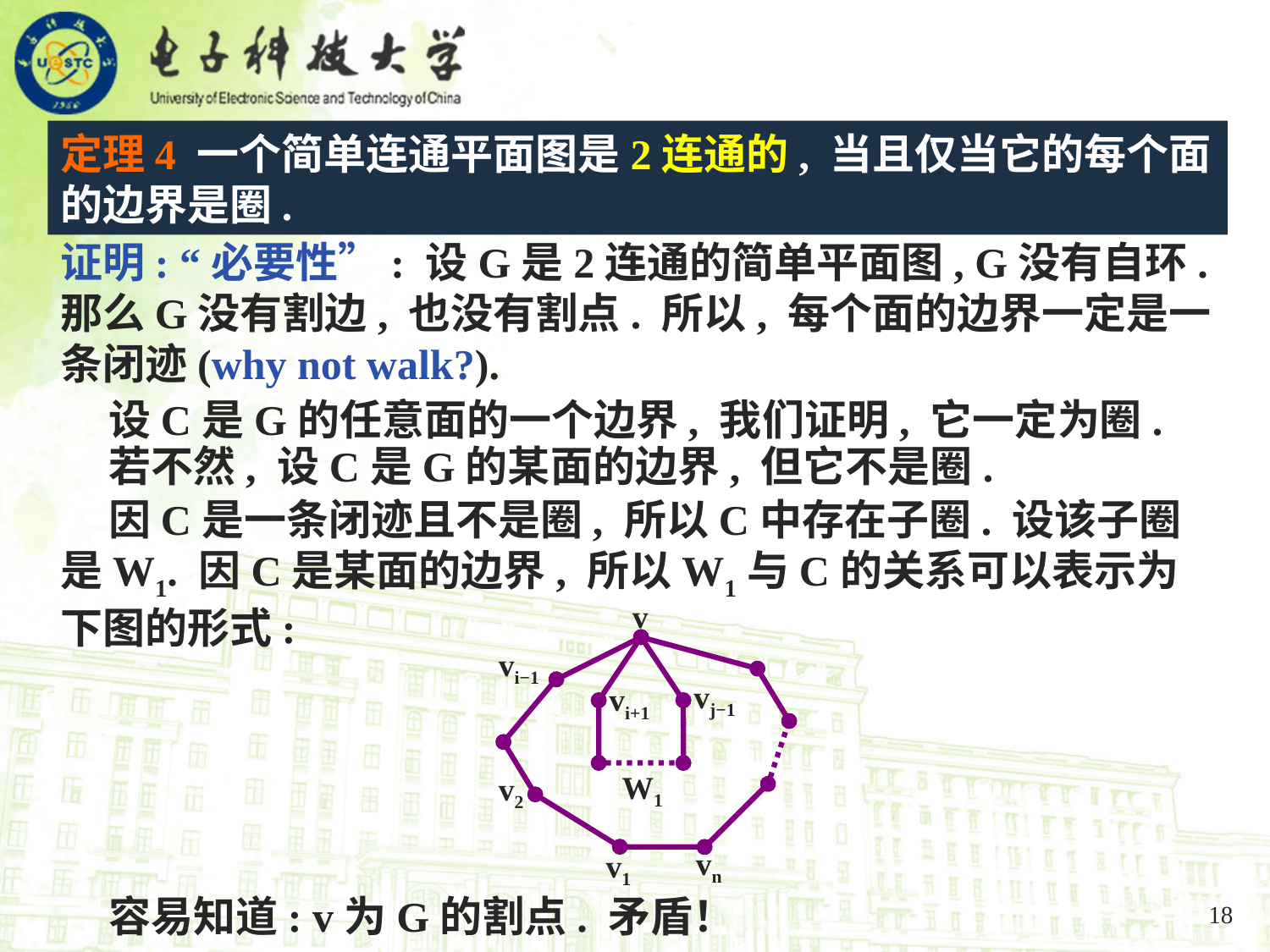

定理4 一个简单连通平面图是2连通的, 当且仅当它的每个面的边界是圈.
证明: “必要性”: 设G是2连通的简单平面图, G没有自环. 那么G没有割边, 也没有割点. 所以, 每个面的边界一定是一条闭迹(why not walk?).
    设C是G的任意面的一个边界, 我们证明, 它一定为圈.
    若不然, 设C是G的某面的边界, 但它不是圈.
    因C是一条闭迹且不是圈, 所以C中存在子圈. 设该子圈是W1. 因C是某面的边界, 所以W1与C的关系可以表示为下图的形式:
v

vi−1

vj−1
vi+1

W1
v2

vn
v1

18
    容易知道: v为G的割点. 矛盾！